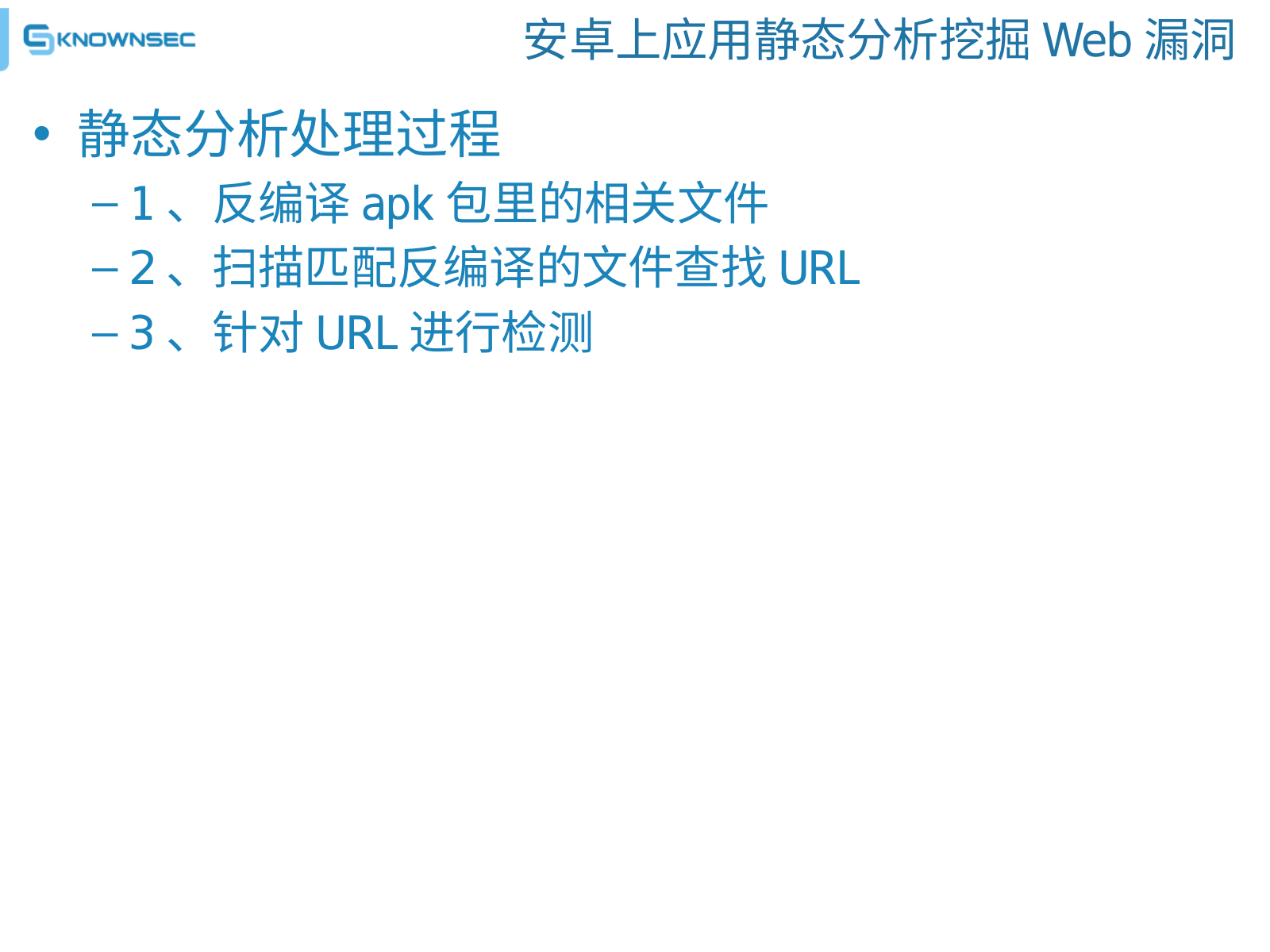

# 安卓上应用静态分析挖掘Web漏洞
静态分析处理过程
1、反编译apk包里的相关文件
2、扫描匹配反编译的文件查找URL
3、针对URL进行检测